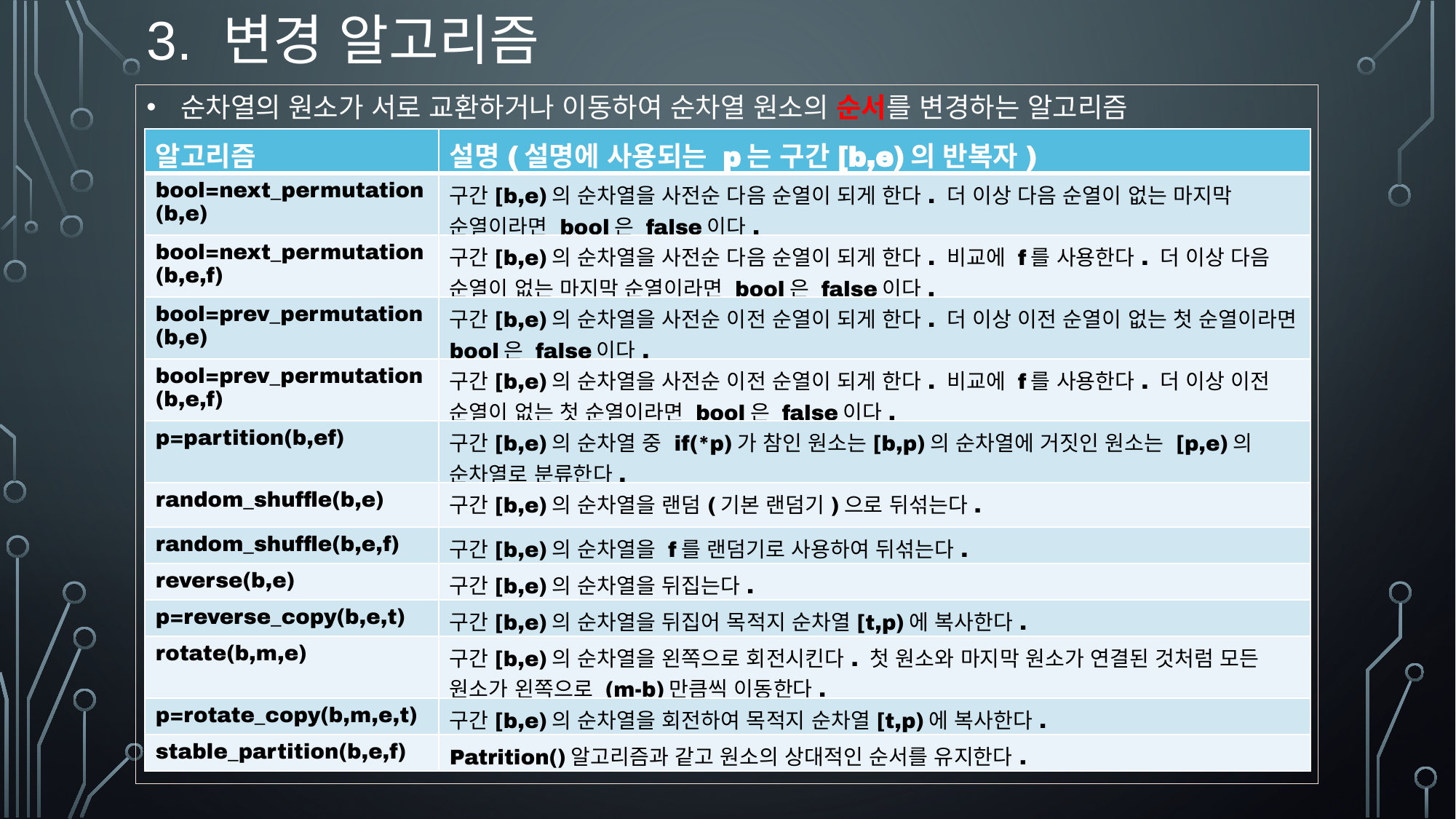

# 3. 변경 알고리즘
순차열의 원소가 서로 교환하거나 이동하여 순차열 원소의 순서를 변경하는 알고리즘

| 알고리즘 | 설명(설명에 사용되는 p는 구간[b,e)의 반복자) |
| --- | --- |
| bool=next\_permutation(b,e) | 구간[b,e)의 순차열을 사전순 다음 순열이 되게 한다. 더 이상 다음 순열이 없는 마지막 순열이라면 bool은 false이다. |
| bool=next\_permutation(b,e,f) | 구간[b,e)의 순차열을 사전순 다음 순열이 되게 한다. 비교에 f를 사용한다. 더 이상 다음 순열이 없는 마지막 순열이라면 bool은 false이다. |
| bool=prev\_permutation (b,e) | 구간[b,e)의 순차열을 사전순 이전 순열이 되게 한다. 더 이상 이전 순열이 없는 첫 순열이라면 bool은 false이다. |
| bool=prev\_permutation (b,e,f) | 구간[b,e)의 순차열을 사전순 이전 순열이 되게 한다. 비교에 f를 사용한다. 더 이상 이전 순열이 없는 첫 순열이라면 bool은 false이다. |
| p=partition(b,ef) | 구간[b,e)의 순차열 중 if(\*p)가 참인 원소는[b,p)의 순차열에 거짓인 원소는 [p,e)의 순차열로 분류한다. |
| random\_shuffle(b,e) | 구간[b,e)의 순차열을 랜덤(기본 랜덤기)으로 뒤섞는다. |
| random\_shuffle(b,e,f) | 구간[b,e)의 순차열을 f를 랜덤기로 사용하여 뒤섞는다. |
| reverse(b,e) | 구간[b,e)의 순차열을 뒤집는다. |
| p=reverse\_copy(b,e,t) | 구간[b,e)의 순차열을 뒤집어 목적지 순차열[t,p)에 복사한다. |
| rotate(b,m,e) | 구간[b,e)의 순차열을 왼쪽으로 회전시킨다. 첫 원소와 마지막 원소가 연결된 것처럼 모든 원소가 왼쪽으로 (m-b)만큼씩 이동한다. |
| p=rotate\_copy(b,m,e,t) | 구간[b,e)의 순차열을 회전하여 목적지 순차열[t,p)에 복사한다. |
| stable\_partition(b,e,f) | Patrition()알고리즘과 같고 원소의 상대적인 순서를 유지한다. |